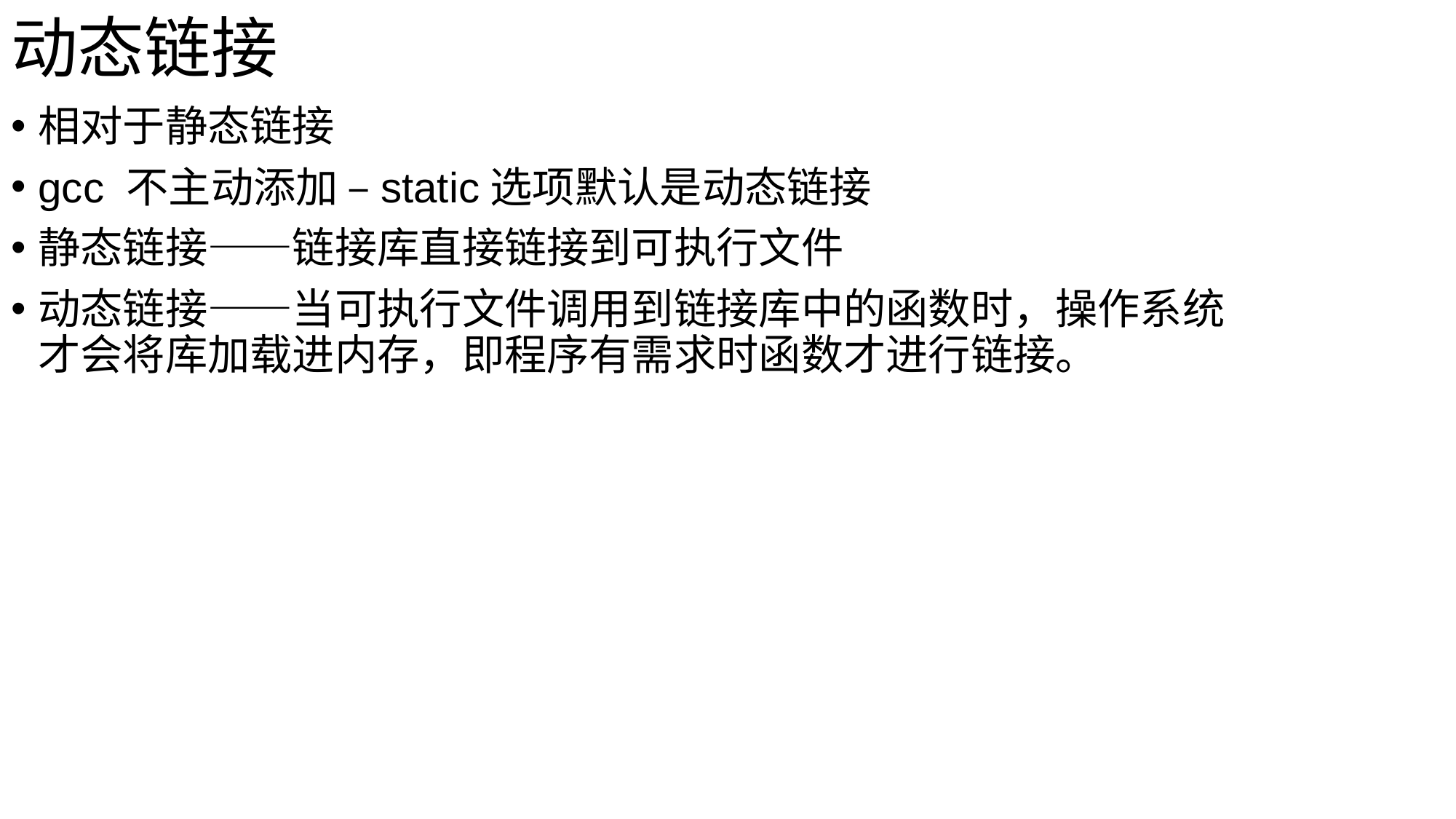

# 动态链接
相对于静态链接
gcc 不主动添加 –static选项默认是动态链接
静态链接——链接库直接链接到可执行文件
动态链接——当可执行文件调用到链接库中的函数时，操作系统才会将库加载进内存，即程序有需求时函数才进行链接。